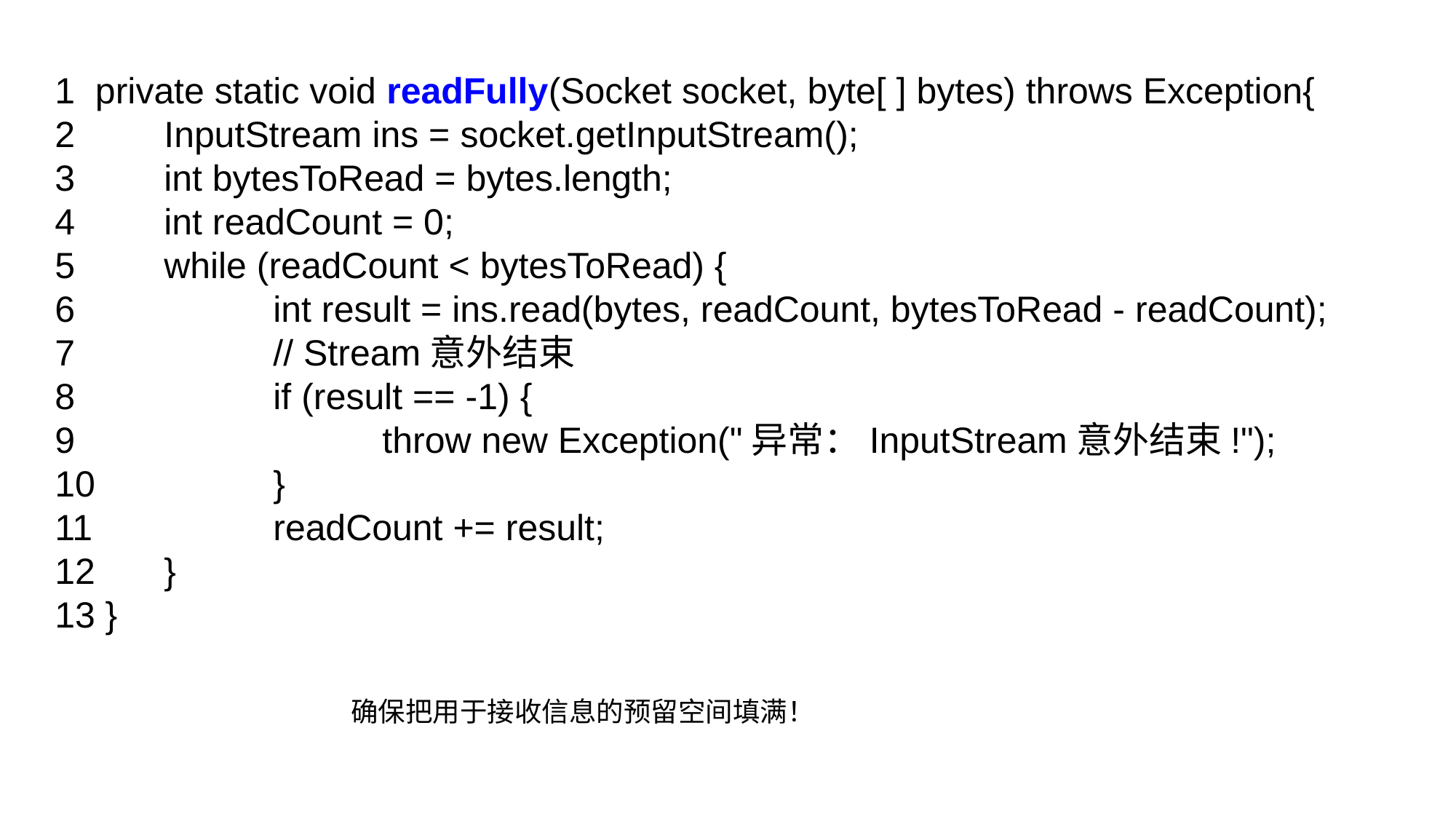

1  private static void readFully(Socket socket, byte[ ] bytes) throws Exception{
2  	InputStream ins = socket.getInputStream();
3  	int bytesToRead = bytes.length;
4  	int readCount = 0;
5  	while (readCount < bytesToRead) {
6  		int result = ins.read(bytes, readCount, bytesToRead - readCount);
7  		// Stream意外结束
8  		if (result == -1) {
9  			throw new Exception("异常：InputStream意外结束!");
10 		}
11 		readCount += result;
12 	}
13 }
确保把用于接收信息的预留空间填满！